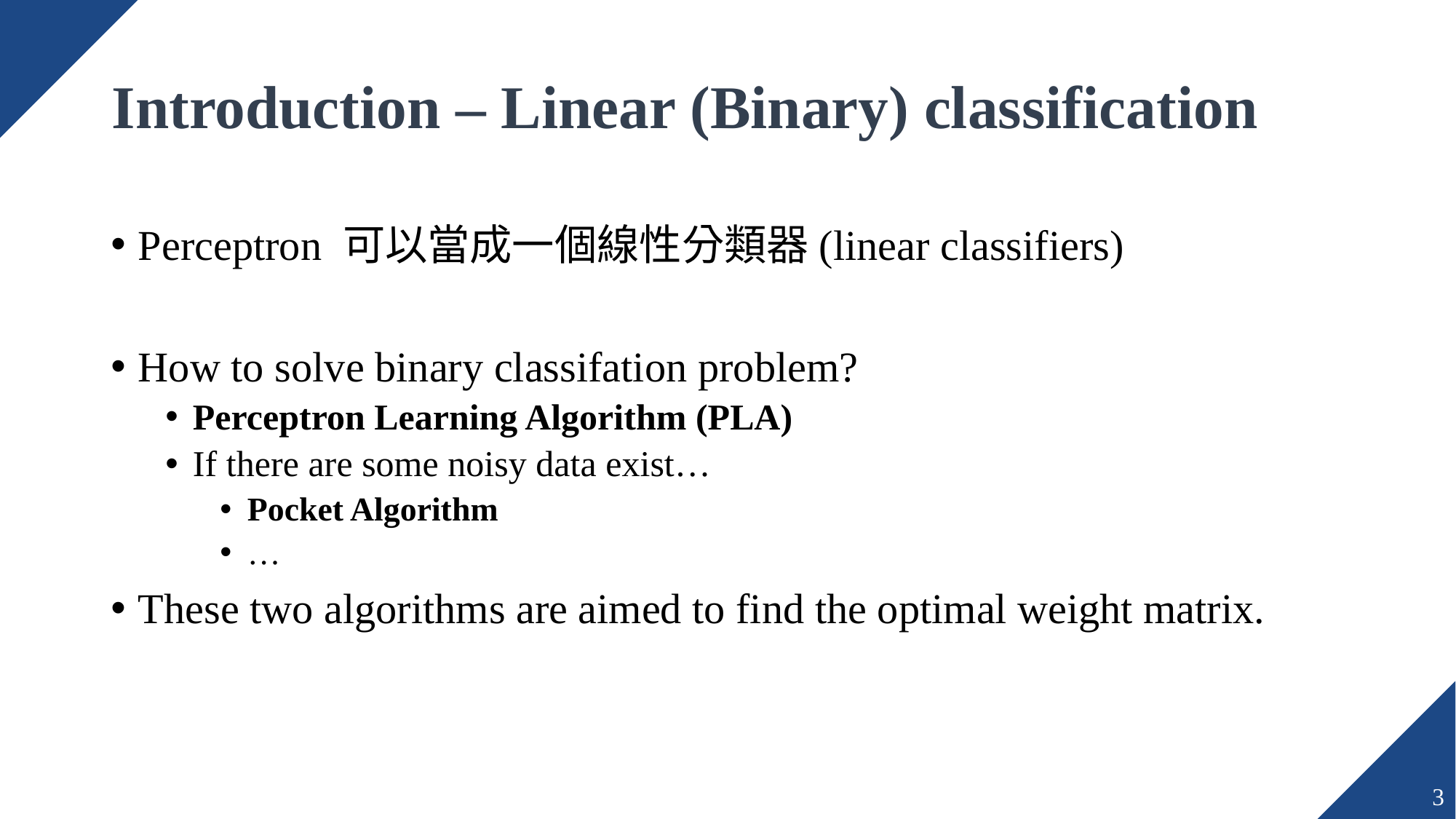

# Introduction – Linear (Binary) classification
Perceptron 可以當成一個線性分類器(linear classifiers)

How to solve binary classifation problem?
Perceptron Learning Algorithm (PLA)
If there are some noisy data exist…
Pocket Algorithm
…
These two algorithms are aimed to find the optimal weight matrix.
3